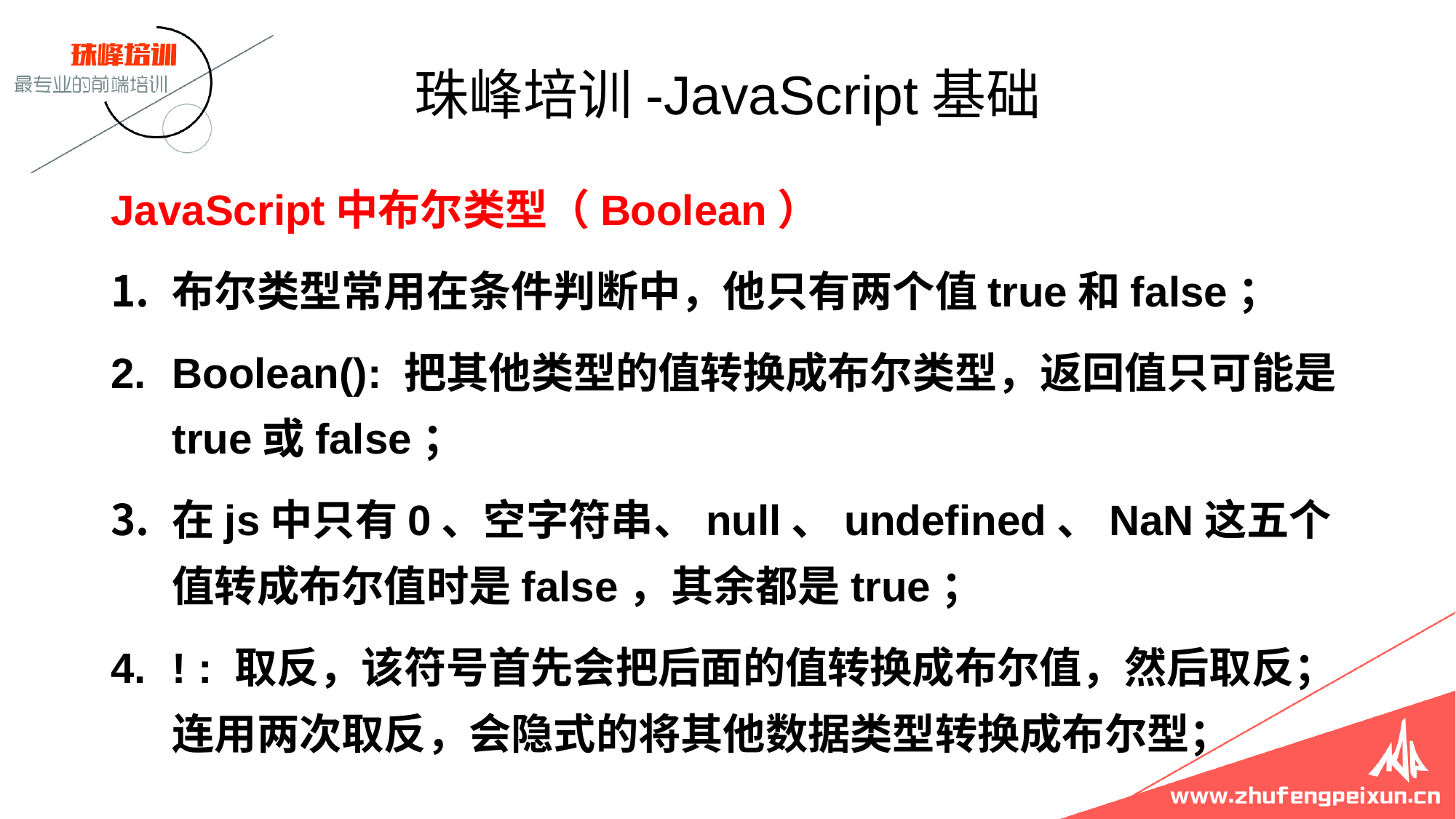

# 珠峰培训-JavaScript基础
JavaScript中布尔类型（Boolean）
布尔类型常用在条件判断中，他只有两个值true和false；
Boolean(): 把其他类型的值转换成布尔类型，返回值只可能是true或false；
在js中只有0、空字符串、null、undefined、NaN这五个值转成布尔值时是false，其余都是true；
! : 取反，该符号首先会把后面的值转换成布尔值，然后取反；连用两次取反，会隐式的将其他数据类型转换成布尔型；